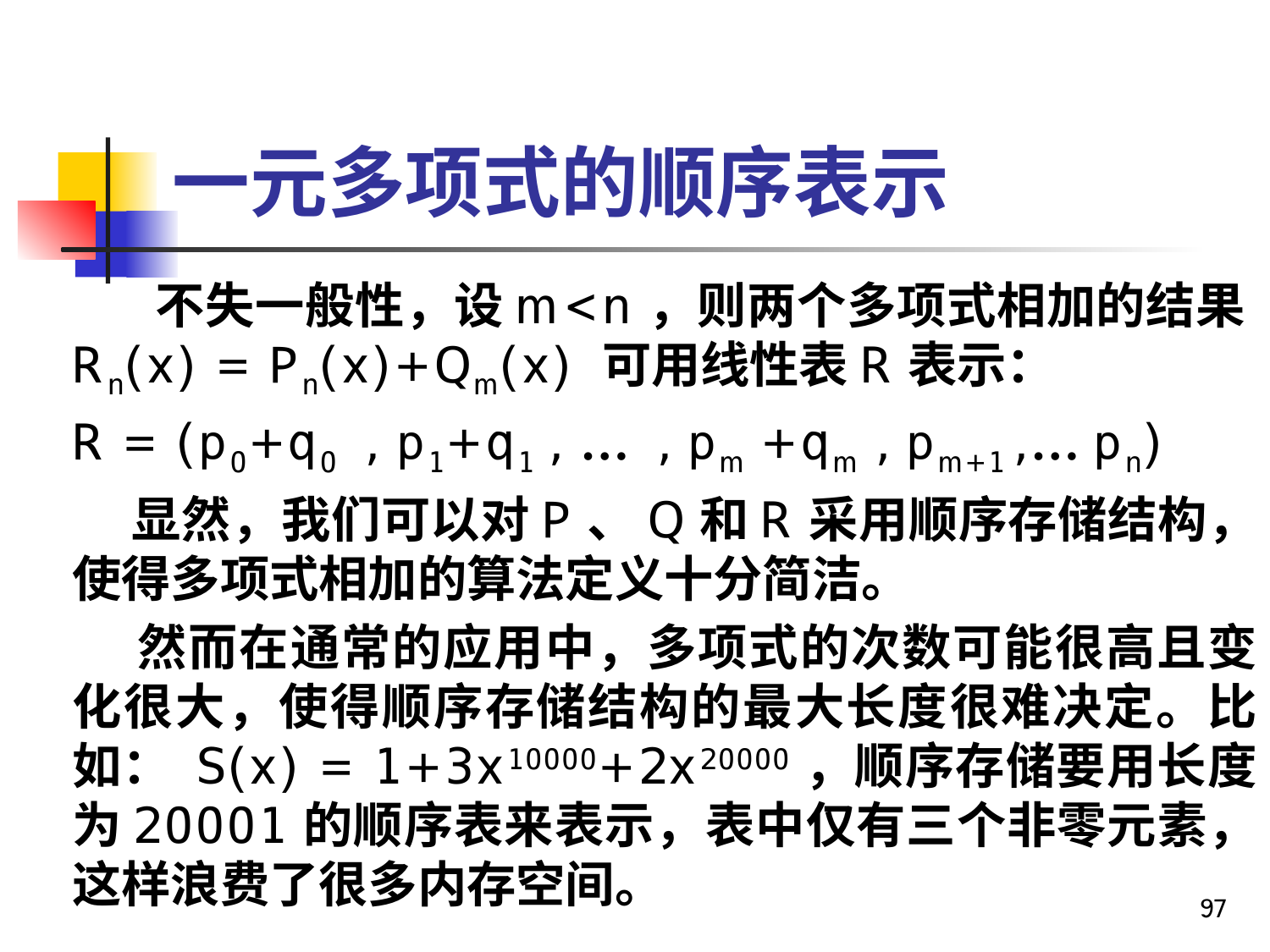

# 一元多项式的顺序表示
      不失一般性，设m<n，则两个多项式相加的结果  Rn(x) = Pn(x)+Qm(x) 可用线性表R表示：
R = (p0+q0  , p1+q1 , …  , pm +qm  , pm+1 ,… pn)
    显然，我们可以对P、Q和R采用顺序存储结构，使得多项式相加的算法定义十分简洁。
    然而在通常的应用中，多项式的次数可能很高且变化很大，使得顺序存储结构的最大长度很难决定。比如： S(x) = 1+3x10000+2x20000，顺序存储要用长度为20001的顺序表来表示，表中仅有三个非零元素，这样浪费了很多内存空间。

97